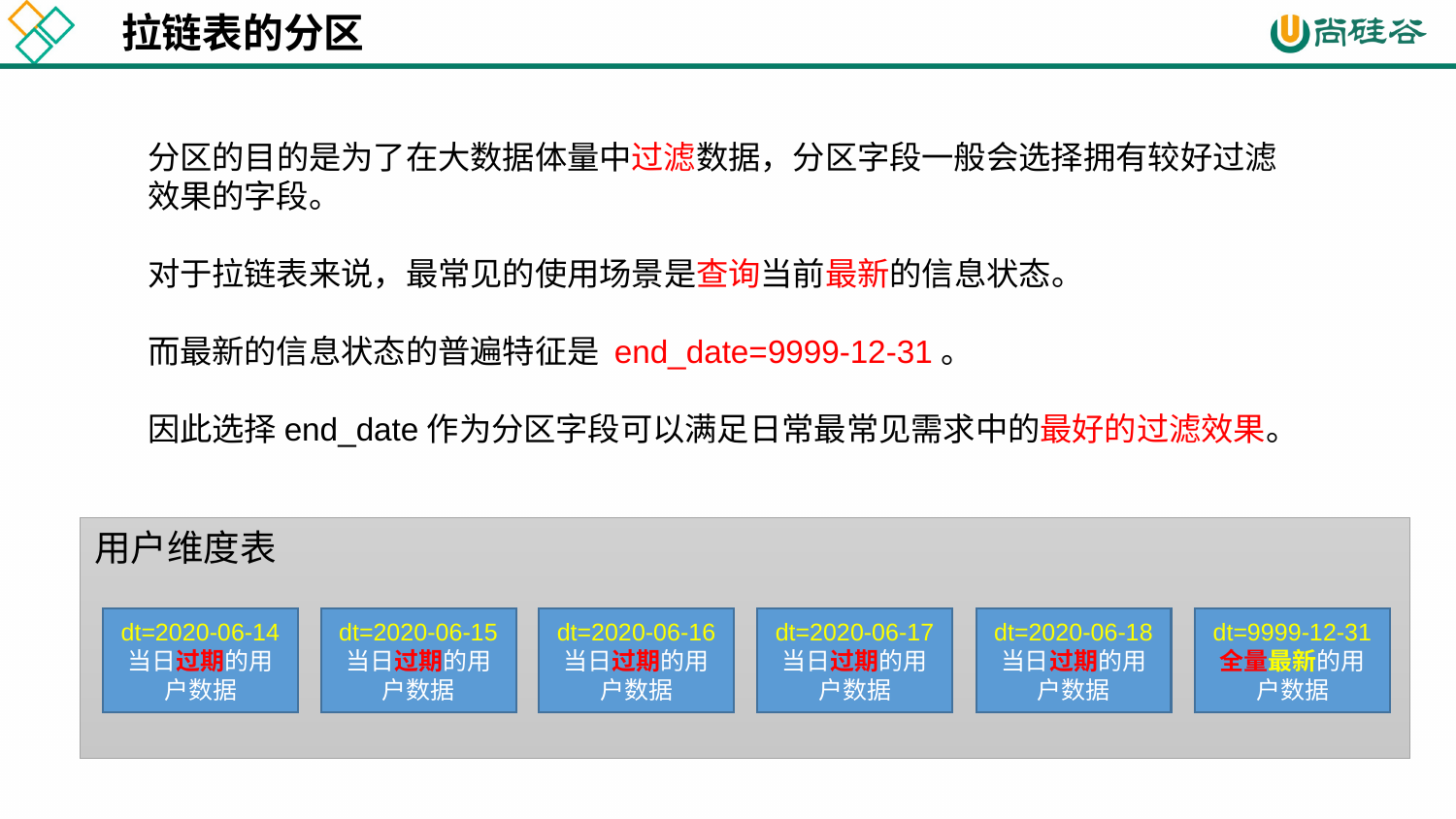

拉链表的分区
分区的目的是为了在大数据体量中过滤数据，分区字段一般会选择拥有较好过滤效果的字段。

对于拉链表来说，最常见的使用场景是查询当前最新的信息状态。

而最新的信息状态的普遍特征是 end_date=9999-12-31。

因此选择end_date作为分区字段可以满足日常最常见需求中的最好的过滤效果。
用户维度表
dt=2020-06-14
当日过期的用户数据
dt=2020-06-15
当日过期的用户数据
dt=2020-06-16
当日过期的用户数据
dt=2020-06-17
当日过期的用户数据
dt=2020-06-18
当日过期的用户数据
dt=9999-12-31
全量最新的用户数据